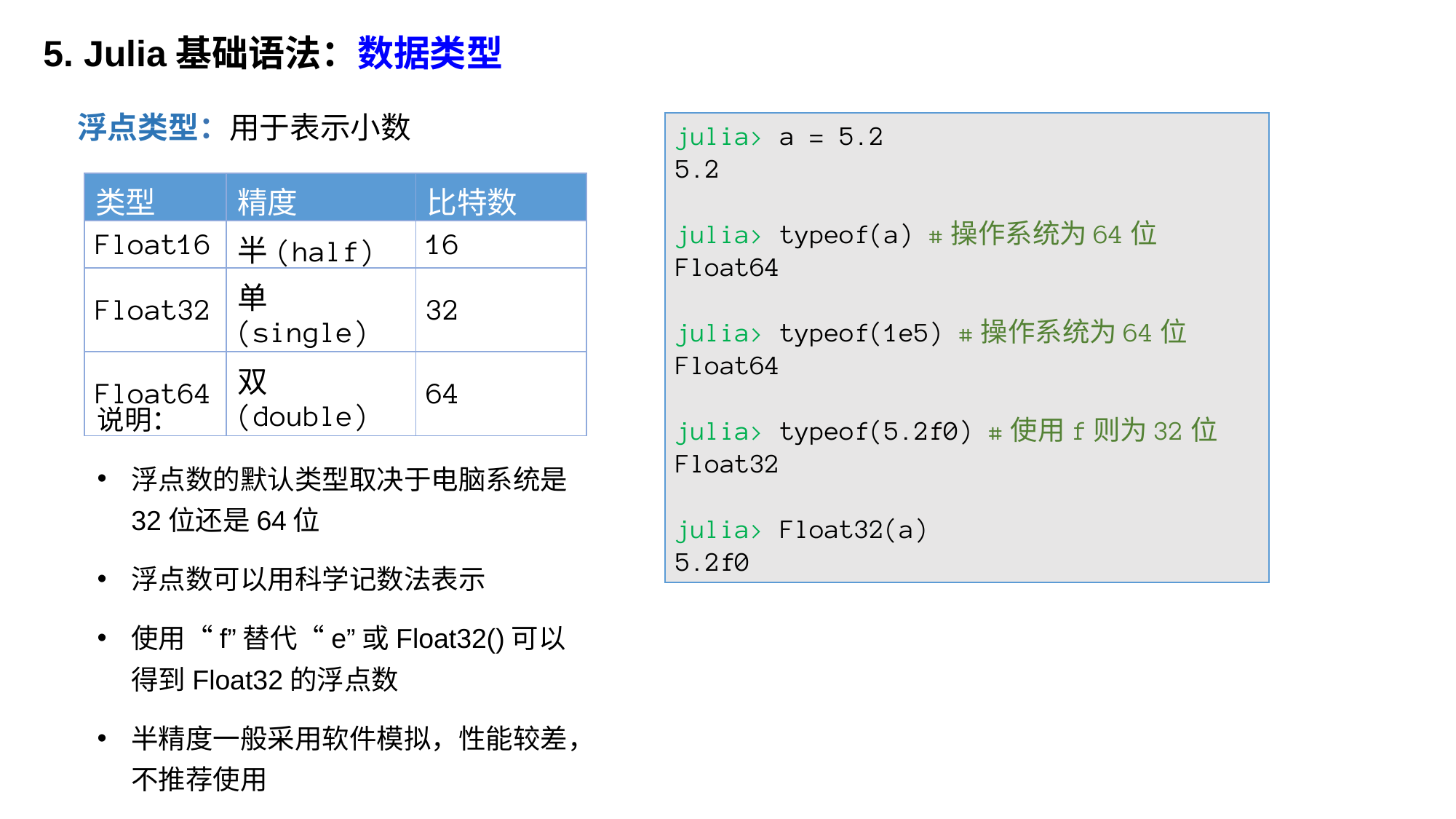

5. Julia基础语法：数据类型
浮点类型：用于表示小数
julia> a = 5.2
5.2

julia> typeof(a) #操作系统为64位
Float64

julia> typeof(1e5) #操作系统为64位
Float64

julia> typeof(5.2f0) #使用f则为32位
Float32

julia> Float32(a)
5.2f0
| 类型 | 精度 | 比特数 |
| --- | --- | --- |
| Float16 | 半(half) | 16 |
| Float32 | 单(single) | 32 |
| Float64 | 双(double) | 64 |
说明：
浮点数的默认类型取决于电脑系统是32位还是64位
浮点数可以用科学记数法表示
使用“f”替代“e”或Float32()可以得到Float32的浮点数
半精度一般采用软件模拟，性能较差，不推荐使用